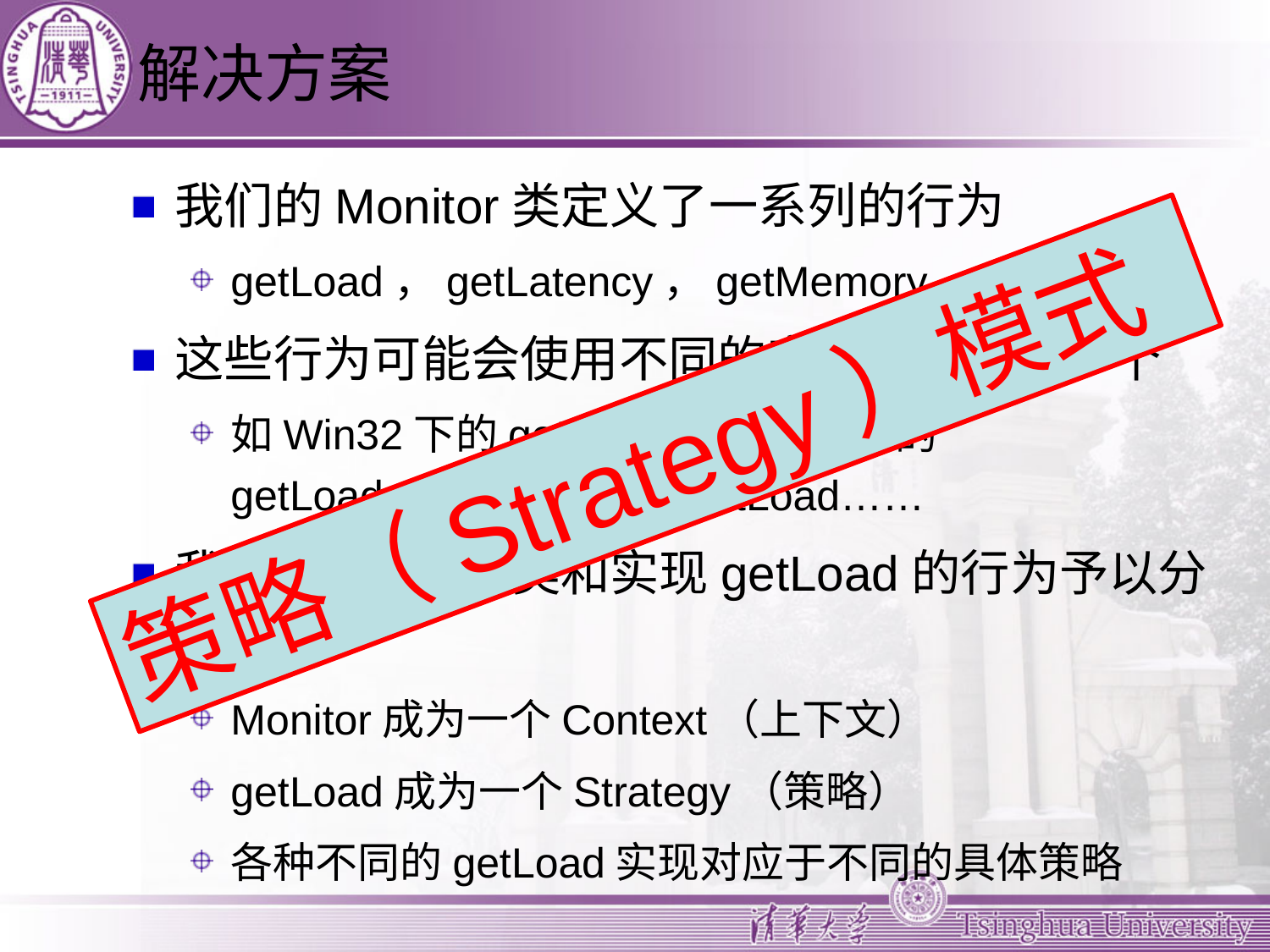

# 解决方案
我们的Monitor类定义了一系列的行为
getLoad，getLatency，getMemory……
这些行为可能会使用不同的实现行为中的一个
如Win32下的getLoad，Win64下的getLoad，ganglia下的getLoad……
我们将Monitor类和实现getLoad的行为予以分离
Monitor成为一个Context（上下文）
getLoad成为一个Strategy（策略）
各种不同的getLoad实现对应于不同的具体策略
策略（Strategy）模式